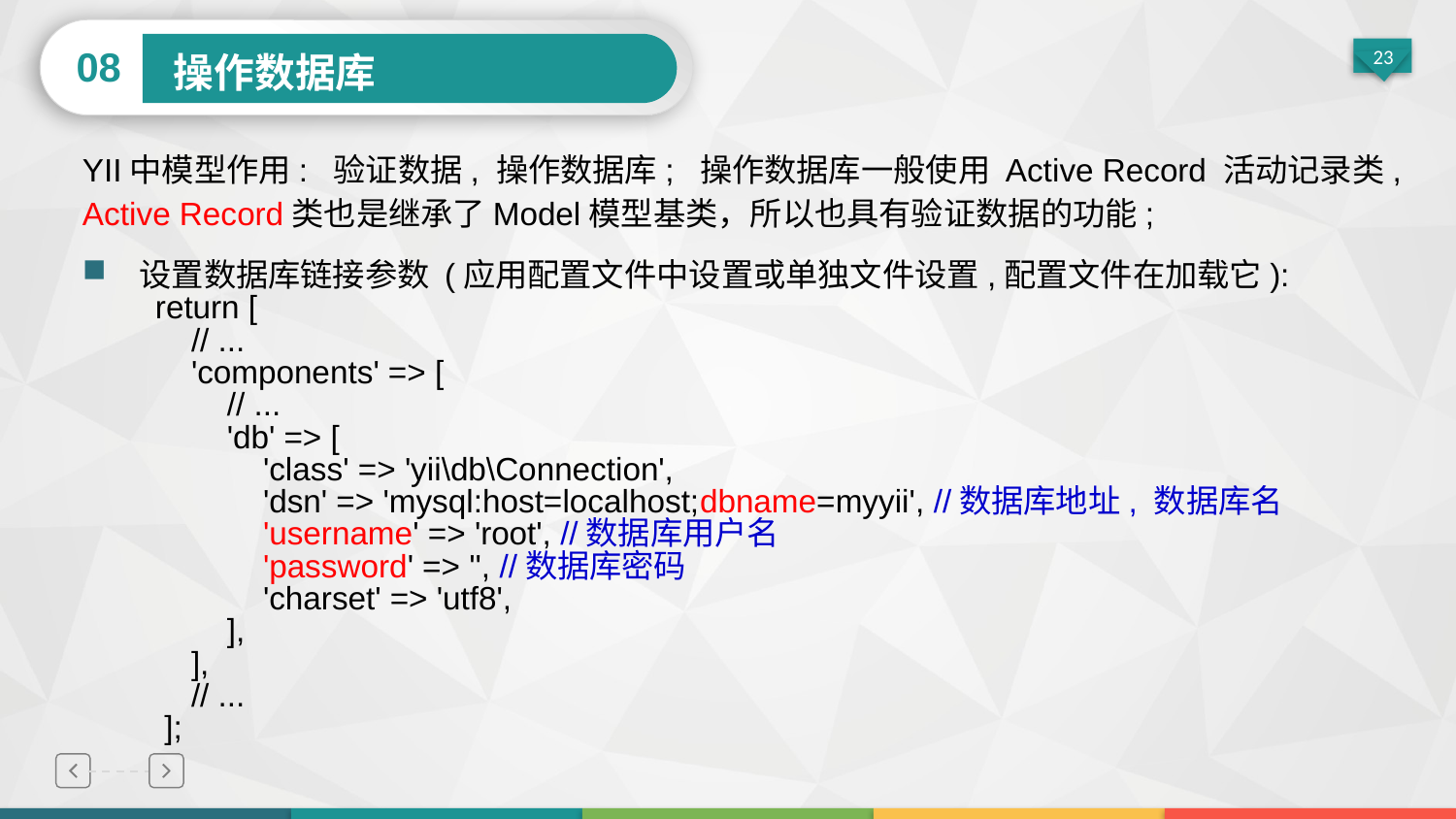

08
操作数据库
YII中模型作用:  验证数据, 操作数据库;  操作数据库一般使用 Active Record 活动记录类, Active Record类也是继承了Model模型基类，所以也具有验证数据的功能;
  设置数据库链接参数 (应用配置文件中设置或单独文件设置,配置文件在加载它):
return [
    // ...
    'components' => [
        // ...
        'db' => [
            'class' => 'yii\db\Connection',
            'dsn' => 'mysql:host=localhost;dbname=myyii', //数据库地址, 数据库名
            'username' => 'root', //数据库用户名
            'password' => '', //数据库密码
            'charset' => 'utf8',
        ],
    ],
    // ...
 ];